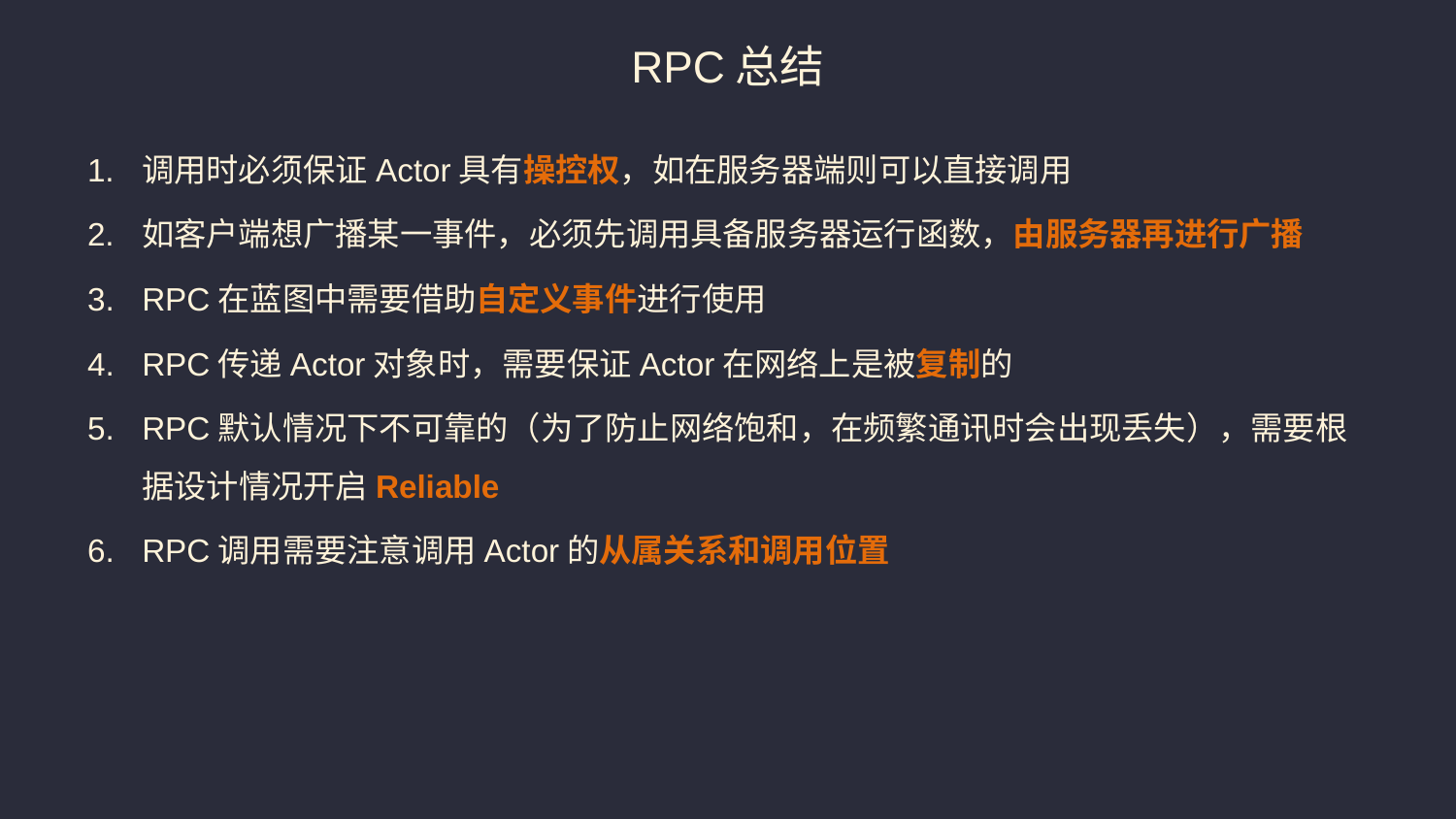

# RPC总结
调用时必须保证Actor具有操控权，如在服务器端则可以直接调用
如客户端想广播某一事件，必须先调用具备服务器运行函数，由服务器再进行广播
RPC在蓝图中需要借助自定义事件进行使用
RPC传递Actor对象时，需要保证Actor在网络上是被复制的
RPC默认情况下不可靠的（为了防止网络饱和，在频繁通讯时会出现丢失），需要根据设计情况开启Reliable
RPC调用需要注意调用Actor的从属关系和调用位置